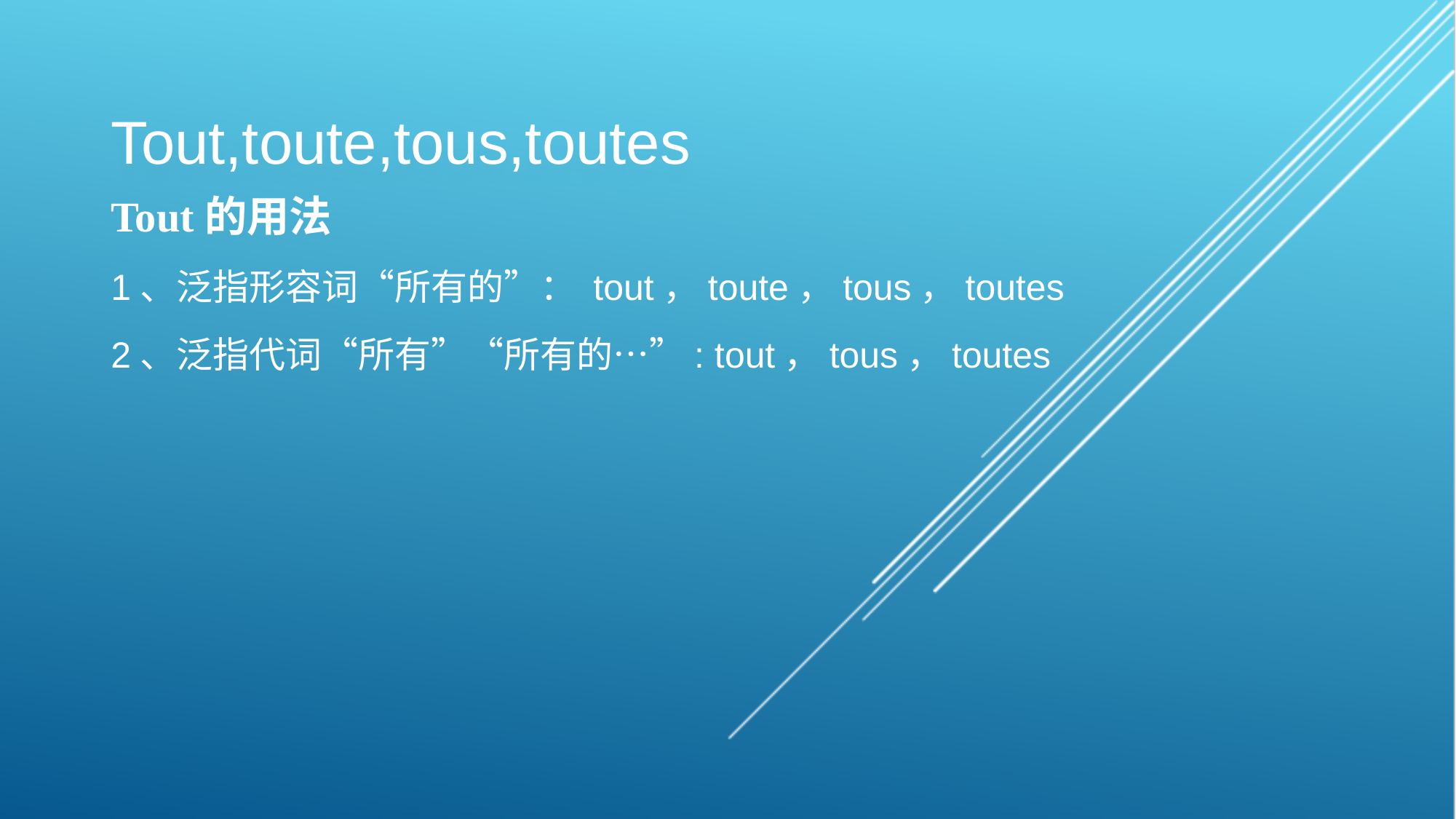

# Tout,toute,tous,toutes
Tout的用法
1、泛指形容词“所有的”： tout，toute，tous，toutes
2、泛指代词“所有”“所有的…”: tout，tous，toutes